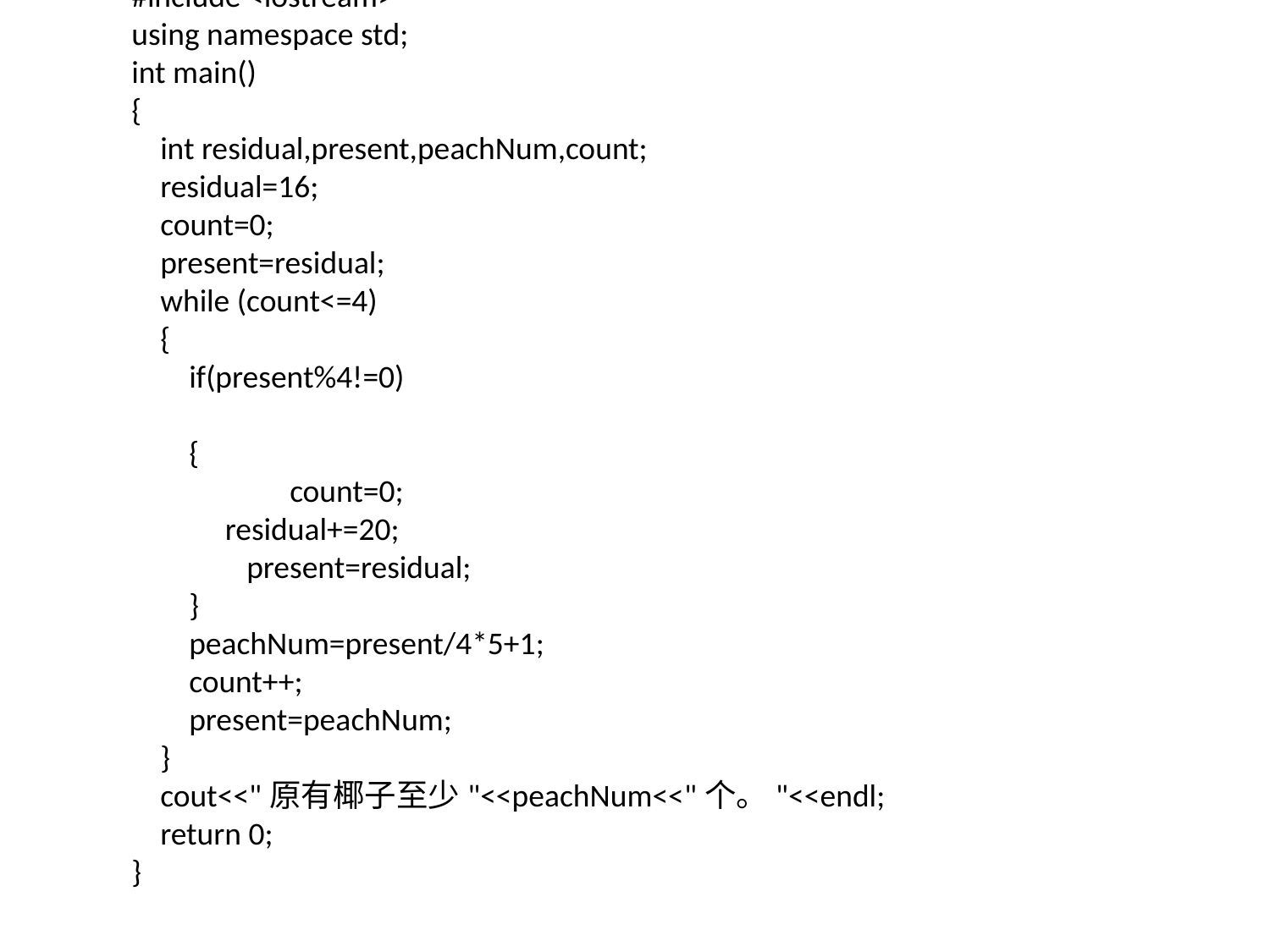

#include <iostream>
using namespace std;
int main()
{
    int residual,present,peachNum,count;
    residual=16;
    count=0;
    present=residual;
    while (count<=4)
    {
        if(present%4!=0)

        {
                      count=0;
             residual+=20;
                present=residual;
        }
        peachNum=present/4*5+1;
        count++;
        present=peachNum;
    }
    cout<<"原有椰子至少"<<peachNum<<"个。"<<endl;
    return 0;
}